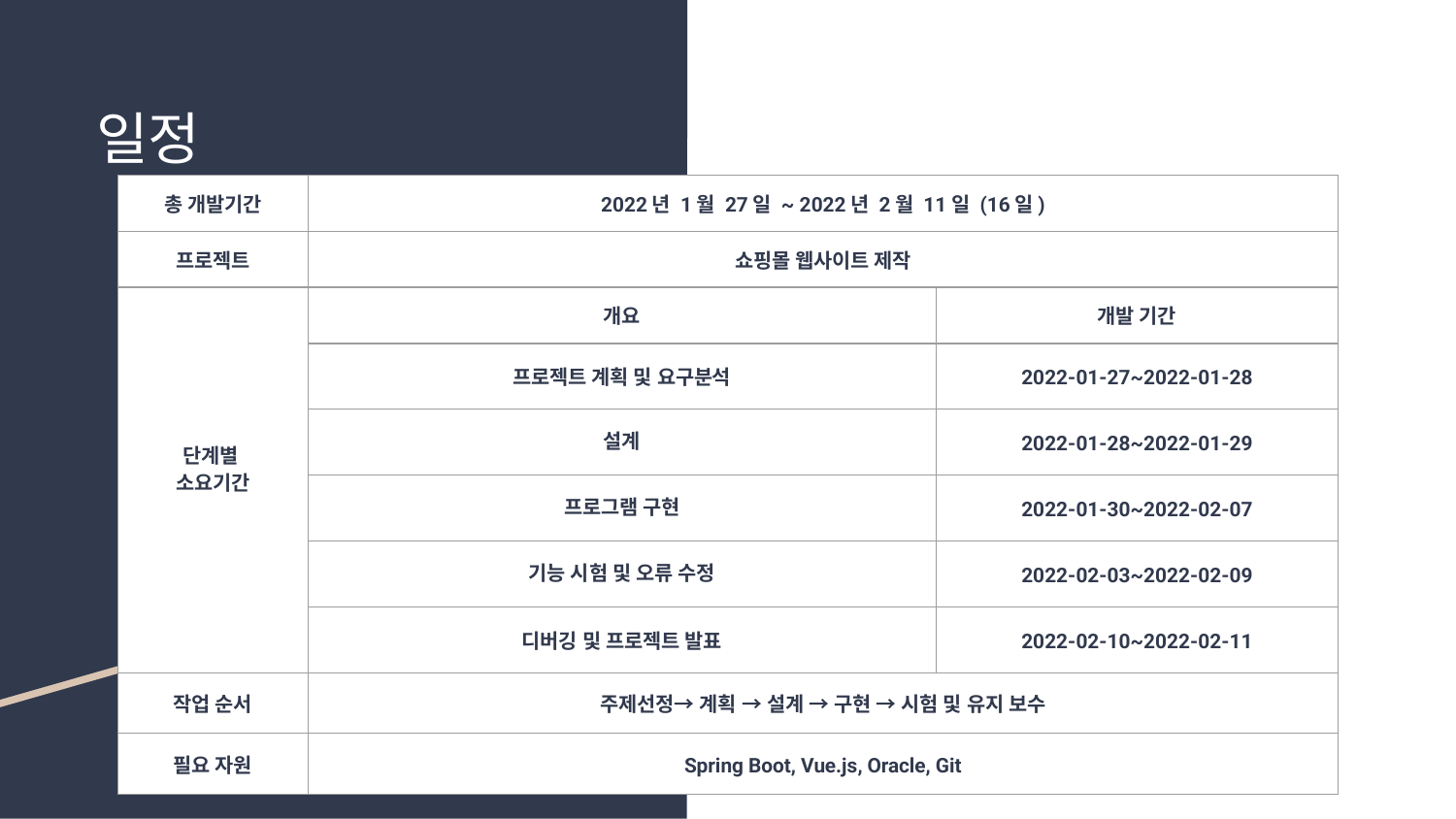

# 일정
| 총 개발기간 | 2022년 1월 27일 ~ 2022년 2월 11일 (16일) |  |
| --- | --- | --- |
| 프로젝트 | 쇼핑몰 웹사이트 제작 |  |
| 단계별 소요기간 | 개요 | 개발 기간 |
|  | 프로젝트 계획 및 요구분석 | 2022-01-27~2022-01-28 |
|  | 설계 | 2022-01-28~2022-01-29 |
|  | 프로그램 구현 | 2022-01-30~2022-02-07 |
|  | 기능 시험 및 오류 수정 | 2022-02-03~2022-02-09 |
|  | 디버깅 및 프로젝트 발표 | 2022-02-10~2022-02-11 |
| 작업 순서 | 주제선정→ 계획 → 설계 → 구현 → 시험 및 유지 보수 |  |
| 필요 자원 | Spring Boot, Vue.js, Oracle, Git |  |